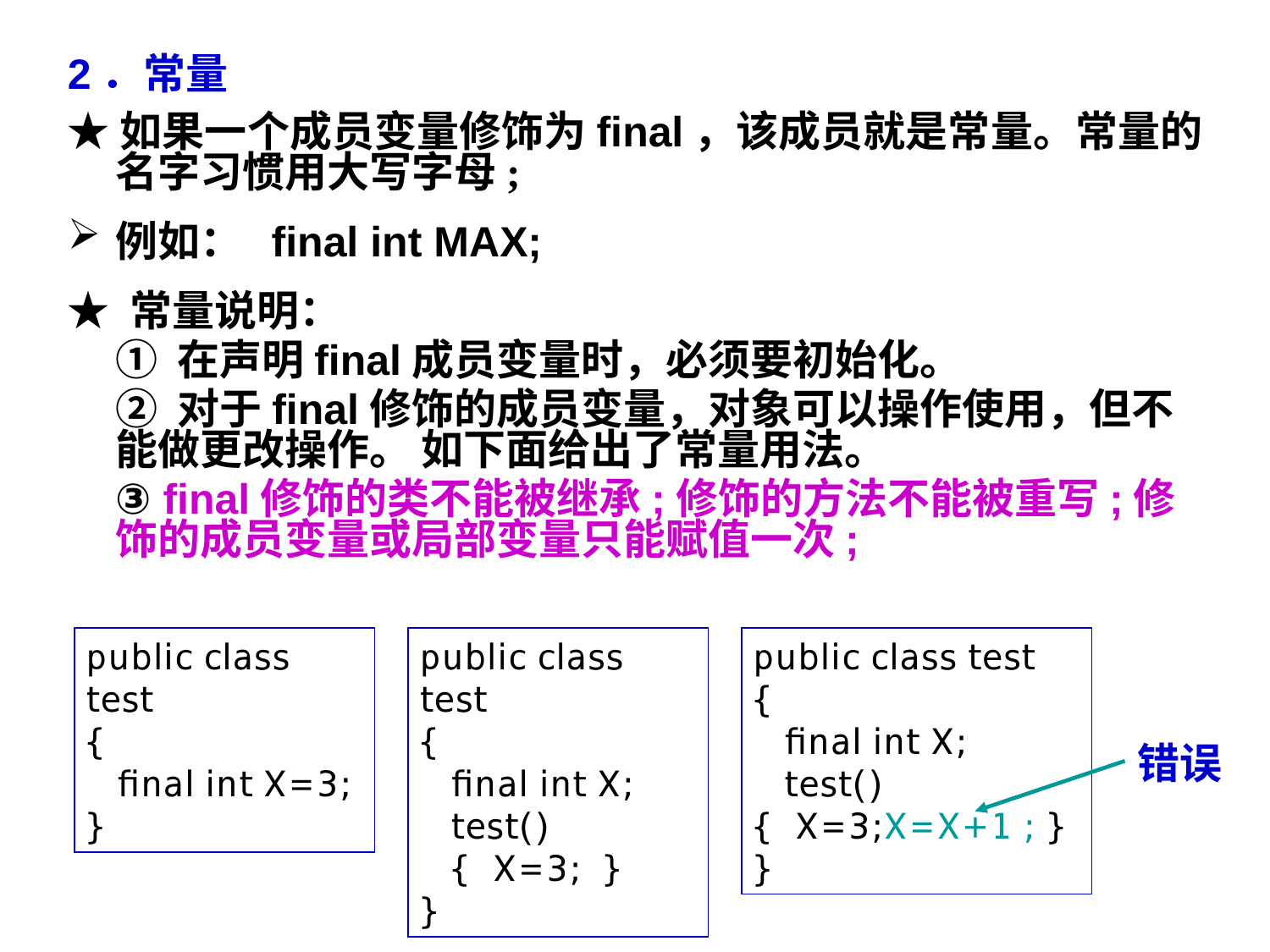

2．常量
★如果一个成员变量修饰为final，该成员就是常量。常量的名字习惯用大写字母;

例如：  final int MAX;

★ 常量说明：
	① 在声明final成员变量时，必须要初始化。
	② 对于final修饰的成员变量，对象可以操作使用，但不能做更改操作。 如下面给出了常量用法。
	③ final修饰的类不能被继承;修饰的方法不能被重写;修饰的成员变量或局部变量只能赋值一次;

public class test
{
   final int X=3;
}
public class test
{
   final int X;
   test()
   {  X=3;  }
}
public class test
{
   final int X;
   test()   {  X=3;X=X+1 ; }
}
错误